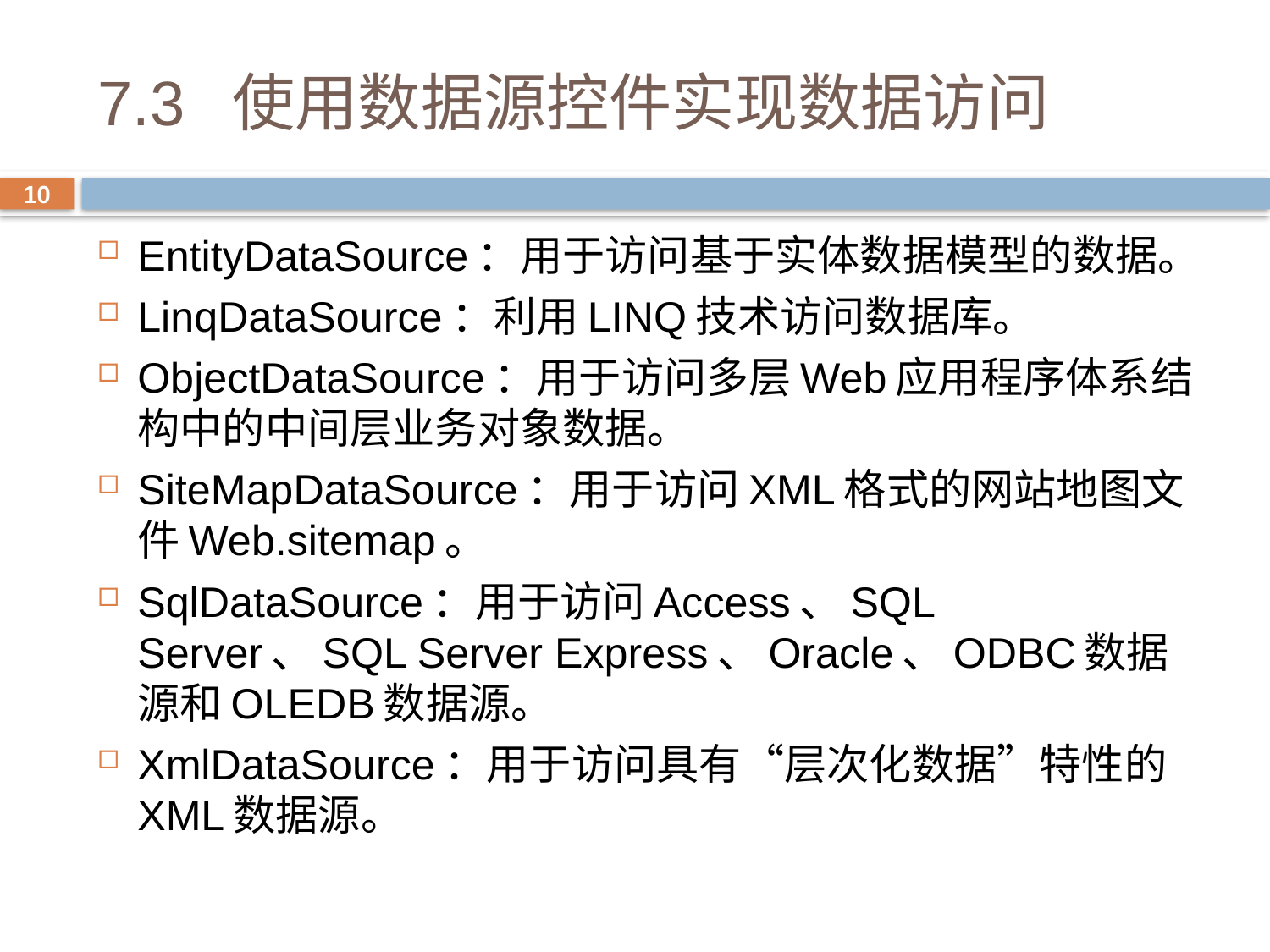

# 7.3  使用数据源控件实现数据访问
10
EntityDataSource：用于访问基于实体数据模型的数据。
LinqDataSource：利用LINQ技术访问数据库。
ObjectDataSource：用于访问多层Web应用程序体系结构中的中间层业务对象数据。
SiteMapDataSource：用于访问XML格式的网站地图文件Web.sitemap。
SqlDataSource：用于访问Access、SQL Server、SQL Server Express、Oracle、ODBC数据源和OLEDB数据源。
XmlDataSource：用于访问具有“层次化数据”特性的XML数据源。